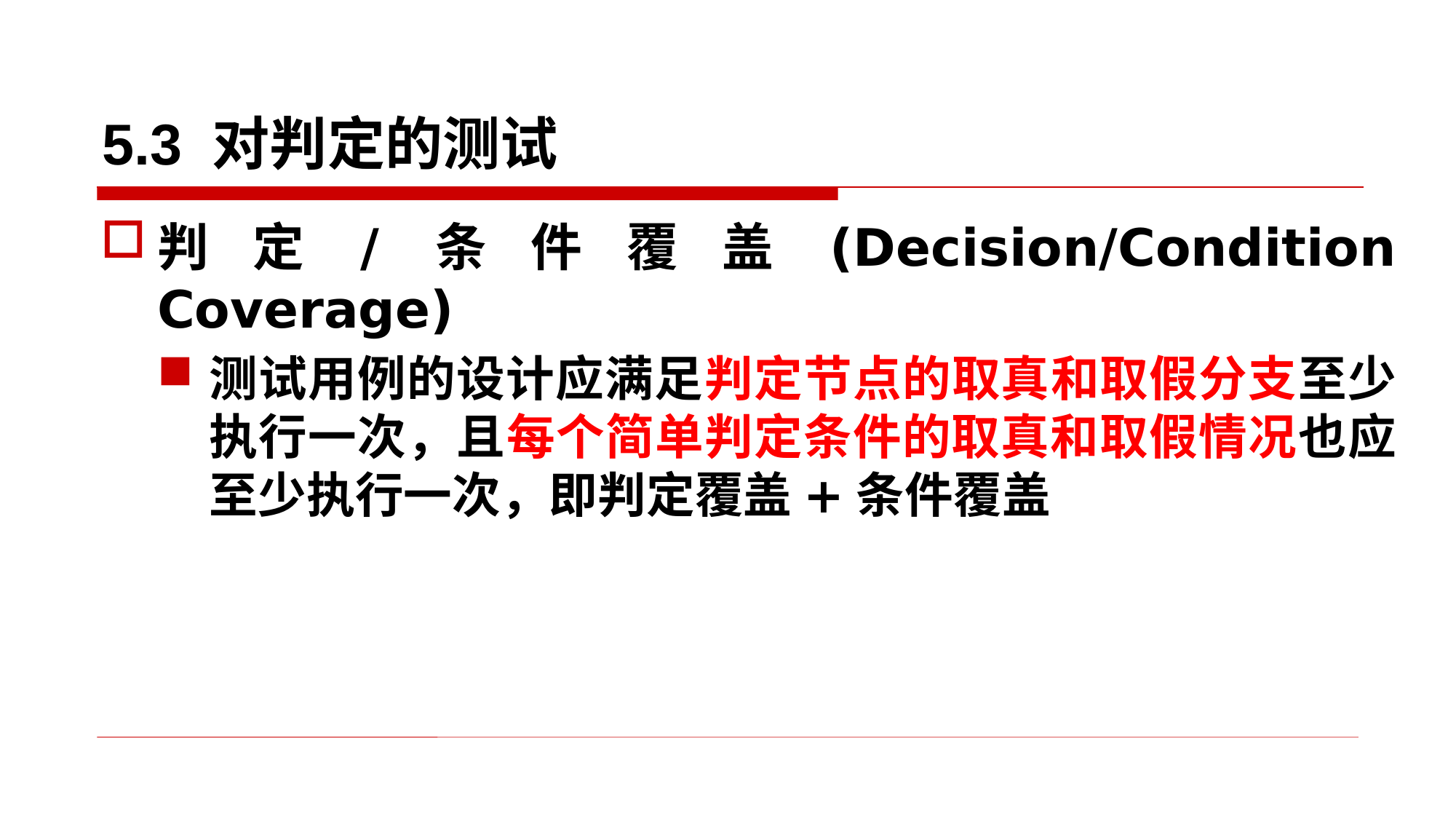

# 5.3 对判定的测试
判定/条件覆盖(Decision/Condition Coverage)
测试用例的设计应满足判定节点的取真和取假分支至少执行一次，且每个简单判定条件的取真和取假情况也应至少执行一次，即判定覆盖+条件覆盖
17